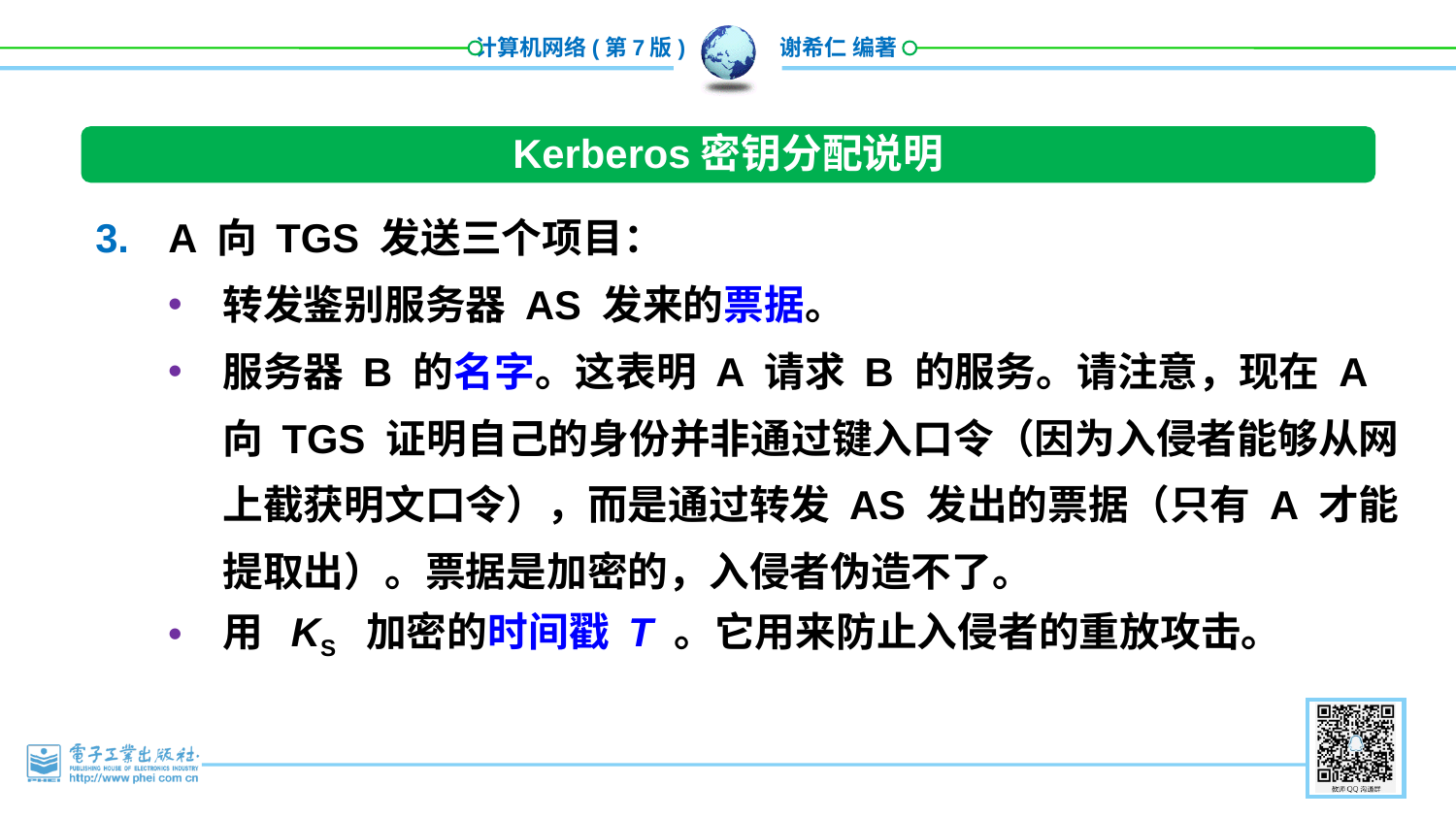

Kerberos密钥分配说明

A 向 TGS 发送三个项目：
转发鉴别服务器 AS 发来的票据。
服务器 B 的名字。这表明 A 请求 B 的服务。请注意，现在 A 向 TGS 证明自己的身份并非通过键入口令（因为入侵者能够从网上截获明文口令），而是通过转发 AS 发出的票据（只有 A 才能提取出）。票据是加密的，入侵者伪造不了。
用  KS  加密的时间戳 T 。它用来防止入侵者的重放攻击。